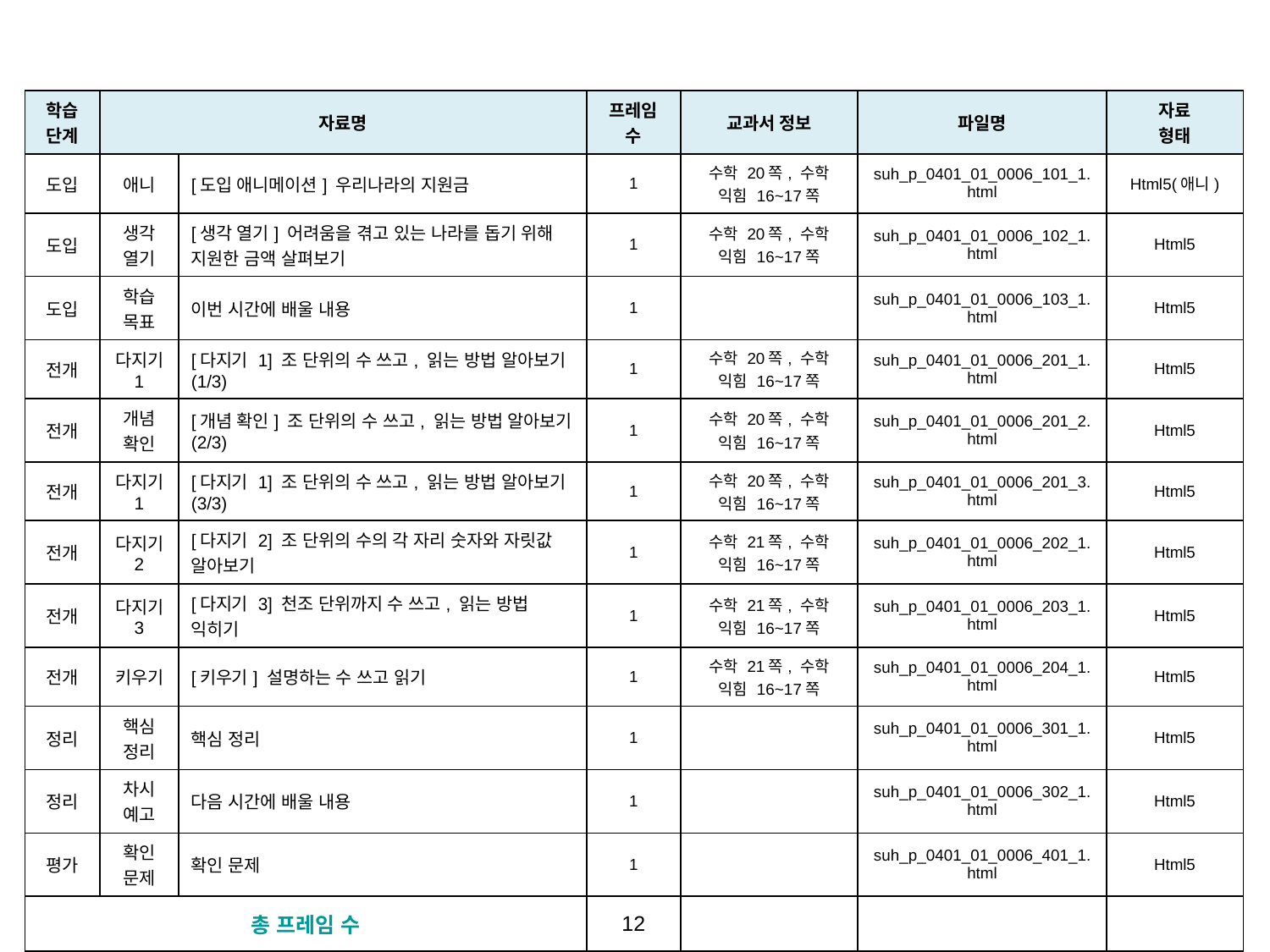

| 학습 단계 | 자료명 |  | 프레임 수 | 교과서 정보 | 파일명 | 자료 형태 |
| --- | --- | --- | --- | --- | --- | --- |
| 도입 | 애니 | [도입 애니메이션] 우리나라의 지원금 | 1 | 수학 20쪽, 수학 익힘 16~17쪽 | suh\_p\_0401\_01\_0006\_101\_1.html | Html5(애니) |
| 도입 | 생각 열기 | [생각 열기] 어려움을 겪고 있는 나라를 돕기 위해 지원한 금액 살펴보기 | 1 | 수학 20쪽, 수학 익힘 16~17쪽 | suh\_p\_0401\_01\_0006\_102\_1.html | Html5 |
| 도입 | 학습 목표 | 이번 시간에 배울 내용 | 1 |  | suh\_p\_0401\_01\_0006\_103\_1.html | Html5 |
| 전개 | 다지기 1 | [다지기 1] 조 단위의 수 쓰고, 읽는 방법 알아보기 (1/3) | 1 | 수학 20쪽, 수학 익힘 16~17쪽 | suh\_p\_0401\_01\_0006\_201\_1.html | Html5 |
| 전개 | 개념 확인 | [개념 확인] 조 단위의 수 쓰고, 읽는 방법 알아보기 (2/3) | 1 | 수학 20쪽, 수학 익힘 16~17쪽 | suh\_p\_0401\_01\_0006\_201\_2.html | Html5 |
| 전개 | 다지기 1 | [다지기 1] 조 단위의 수 쓰고, 읽는 방법 알아보기 (3/3) | 1 | 수학 20쪽, 수학 익힘 16~17쪽 | suh\_p\_0401\_01\_0006\_201\_3.html | Html5 |
| 전개 | 다지기 2 | [다지기 2] 조 단위의 수의 각 자리 숫자와 자릿값 알아보기 | 1 | 수학 21쪽, 수학 익힘 16~17쪽 | suh\_p\_0401\_01\_0006\_202\_1.html | Html5 |
| 전개 | 다지기 3 | [다지기 3] 천조 단위까지 수 쓰고, 읽는 방법 익히기 | 1 | 수학 21쪽, 수학 익힘 16~17쪽 | suh\_p\_0401\_01\_0006\_203\_1.html | Html5 |
| 전개 | 키우기 | [키우기] 설명하는 수 쓰고 읽기 | 1 | 수학 21쪽, 수학 익힘 16~17쪽 | suh\_p\_0401\_01\_0006\_204\_1.html | Html5 |
| 정리 | 핵심 정리 | 핵심 정리 | 1 |  | suh\_p\_0401\_01\_0006\_301\_1.html | Html5 |
| 정리 | 차시 예고 | 다음 시간에 배울 내용 | 1 |  | suh\_p\_0401\_01\_0006\_302\_1.html | Html5 |
| 평가 | 확인 문제 | 확인 문제 | 1 |  | suh\_p\_0401\_01\_0006\_401\_1.html | Html5 |
| 총 프레임 수 |  |  | 12 |  |  |  |